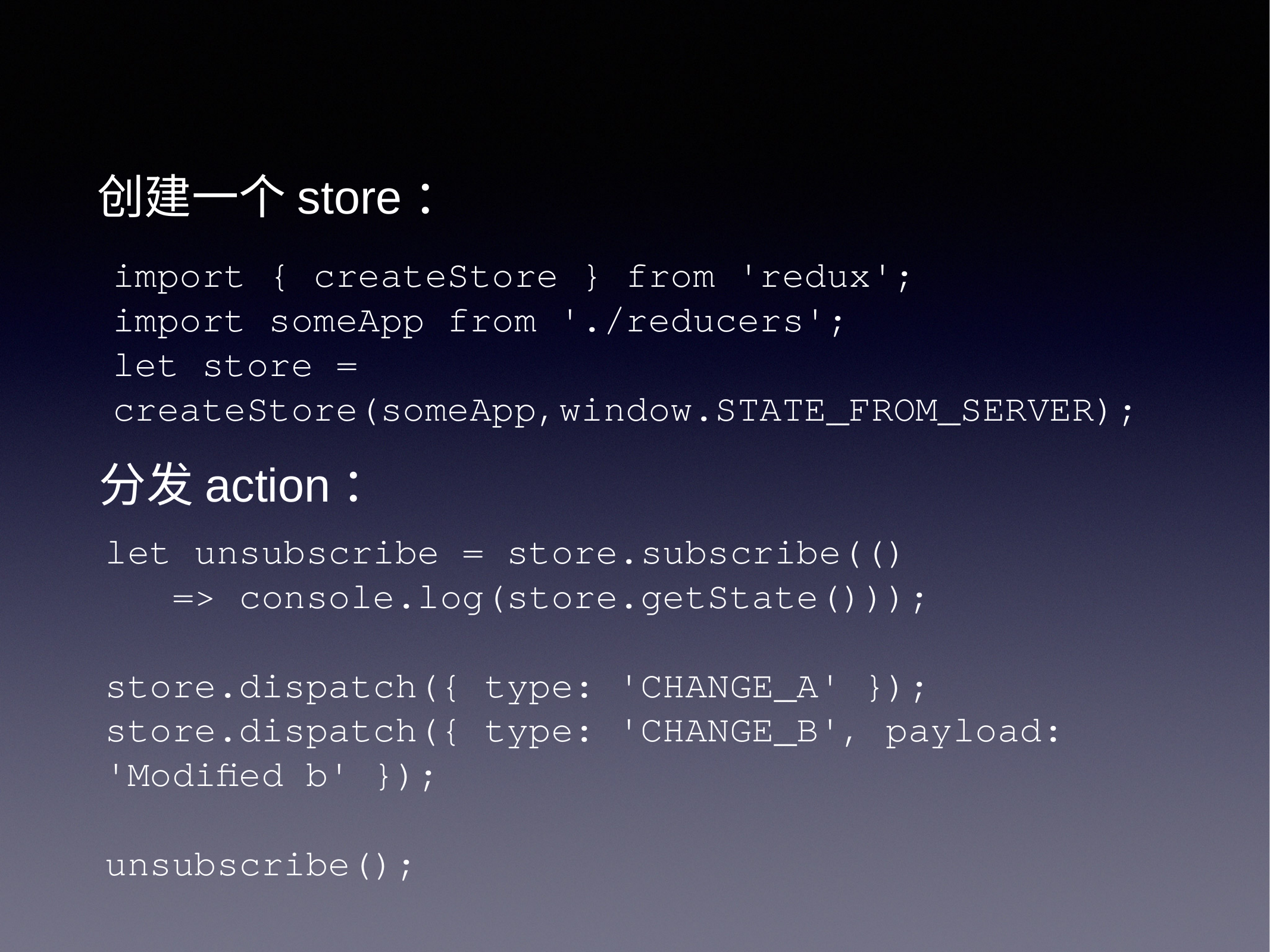

创建一个store：
import { createStore } from 'redux';
import someApp from './reducers';
let store = createStore(someApp,window.STATE_FROM_SERVER);
分发action：
let unsubscribe = store.subscribe(()
   => console.log(store.getState()));

store.dispatch({ type: 'CHANGE_A' });
store.dispatch({ type: 'CHANGE_B', payload: 'Modified b' });

unsubscribe();